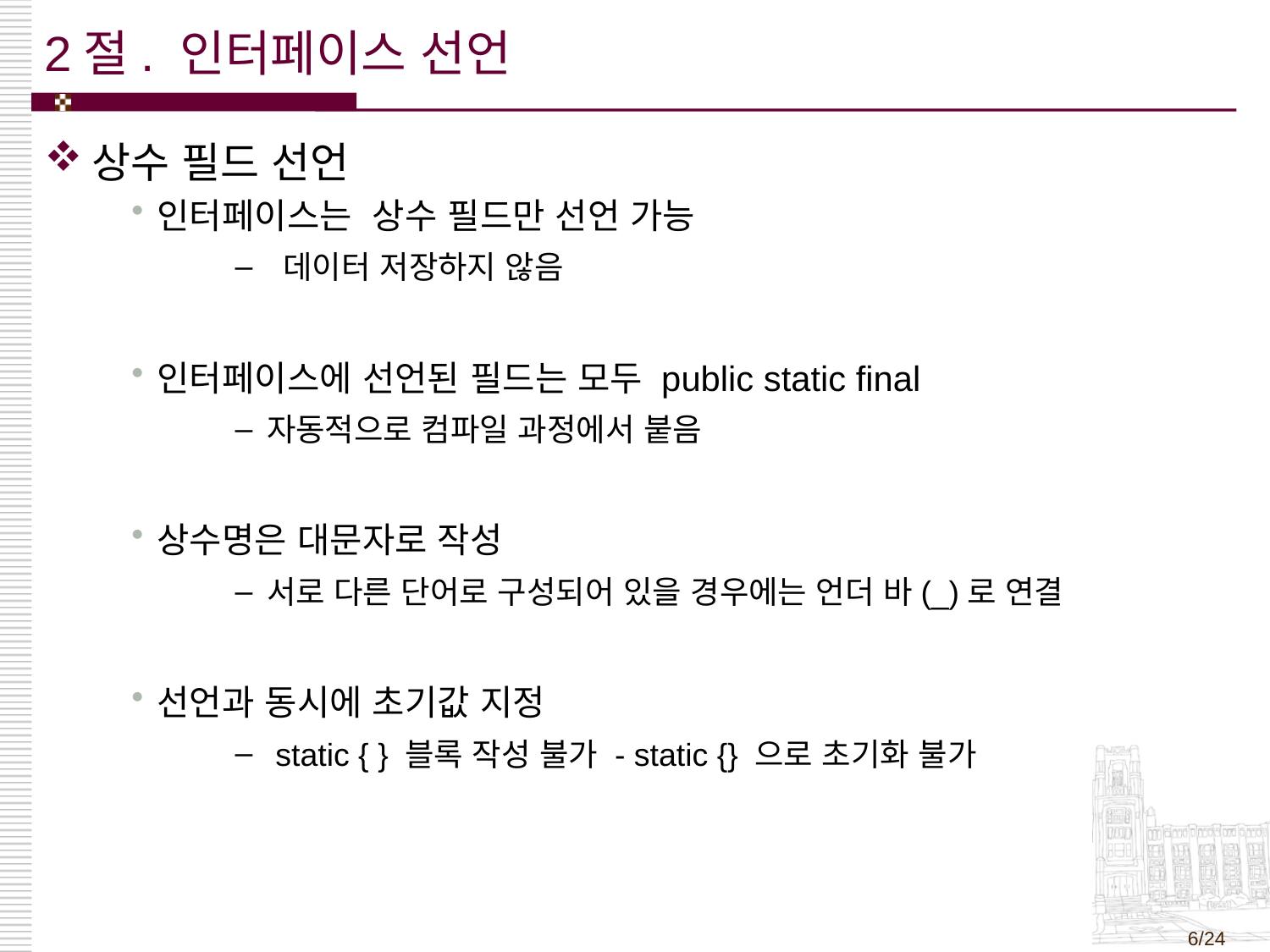

# 2절. 인터페이스 선언
상수 필드 선언
인터페이스는  상수 필드만 선언 가능
 데이터 저장하지 않음

인터페이스에 선언된 필드는 모두 public static final
자동적으로 컴파일 과정에서 붙음

상수명은 대문자로 작성
서로 다른 단어로 구성되어 있을 경우에는 언더 바(_)로 연결

선언과 동시에 초기값 지정
 static { } 블록 작성 불가 - static {} 으로 초기화 불가